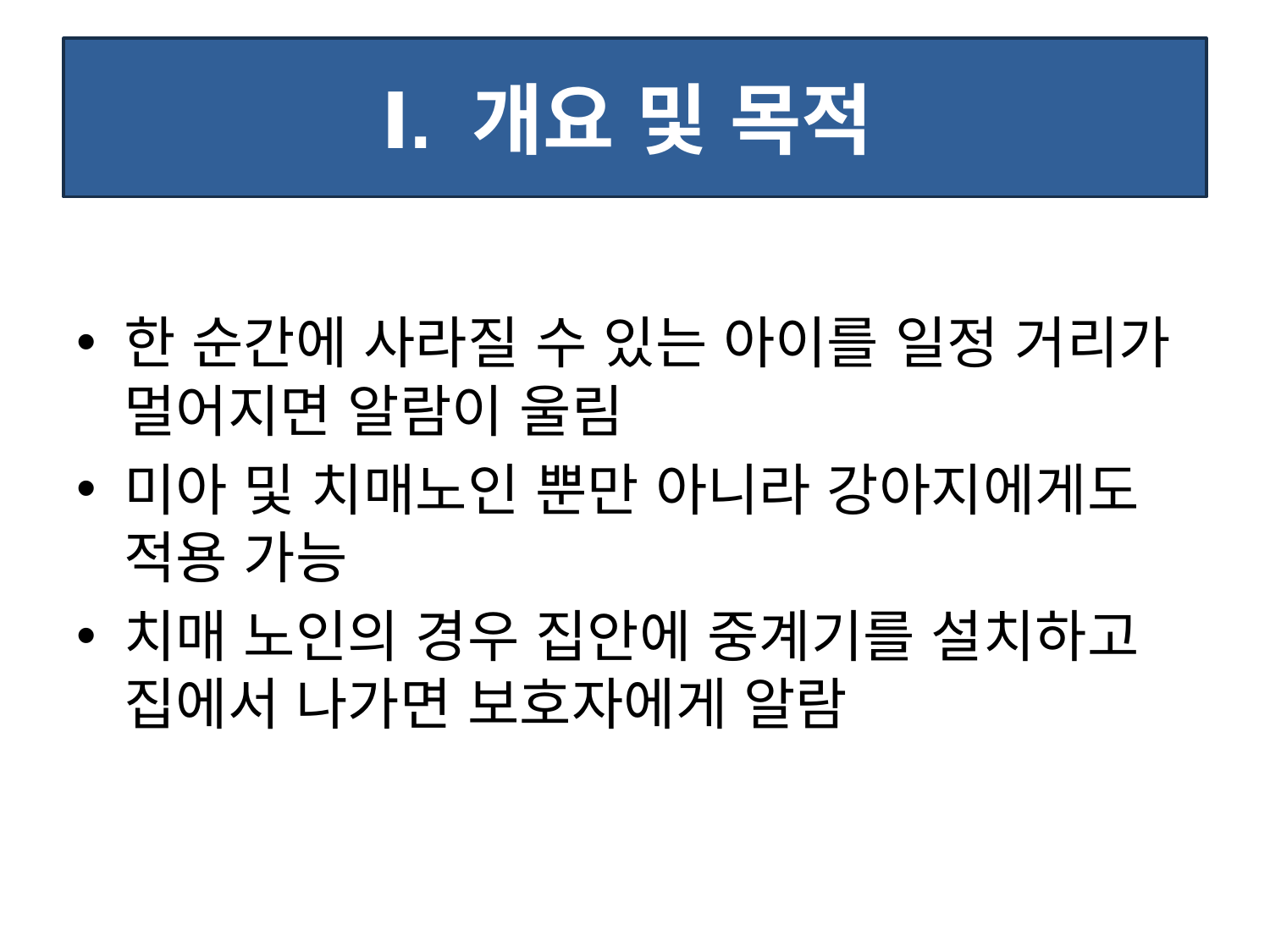

# Ⅰ. 개요 및 목적

한 순간에 사라질 수 있는 아이를 일정 거리가 멀어지면 알람이 울림
미아 및 치매노인 뿐만 아니라 강아지에게도 적용 가능
치매 노인의 경우 집안에 중계기를 설치하고 집에서 나가면 보호자에게 알람